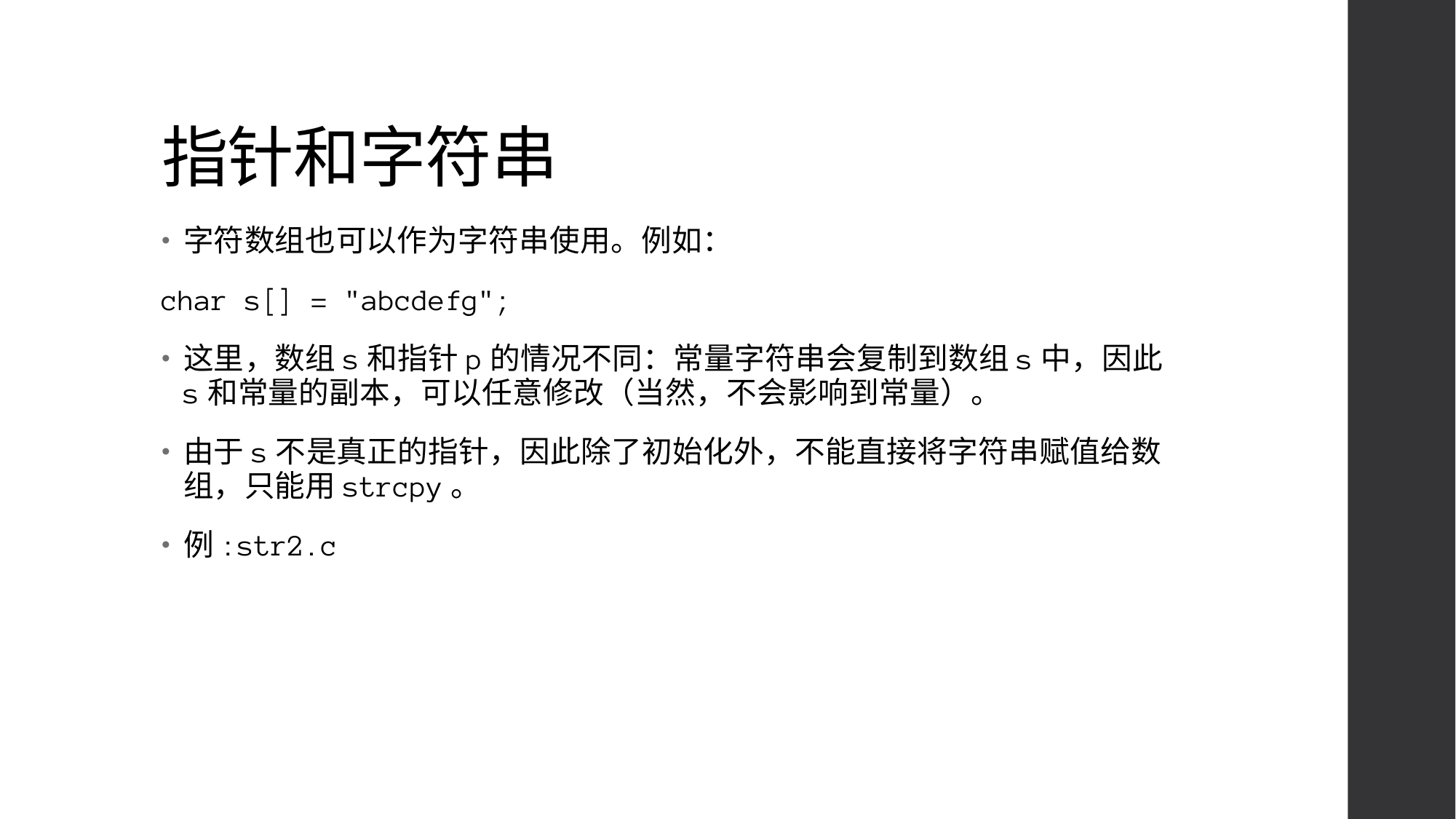

# 指针和字符串
字符数组也可以作为字符串使用。例如：
char s[] = "abcdefg";
这里，数组s和指针p的情况不同：常量字符串会复制到数组s中，因此s和常量的副本，可以任意修改（当然，不会影响到常量）。
由于s不是真正的指针，因此除了初始化外，不能直接将字符串赋值给数组，只能用strcpy。
例:str2.c